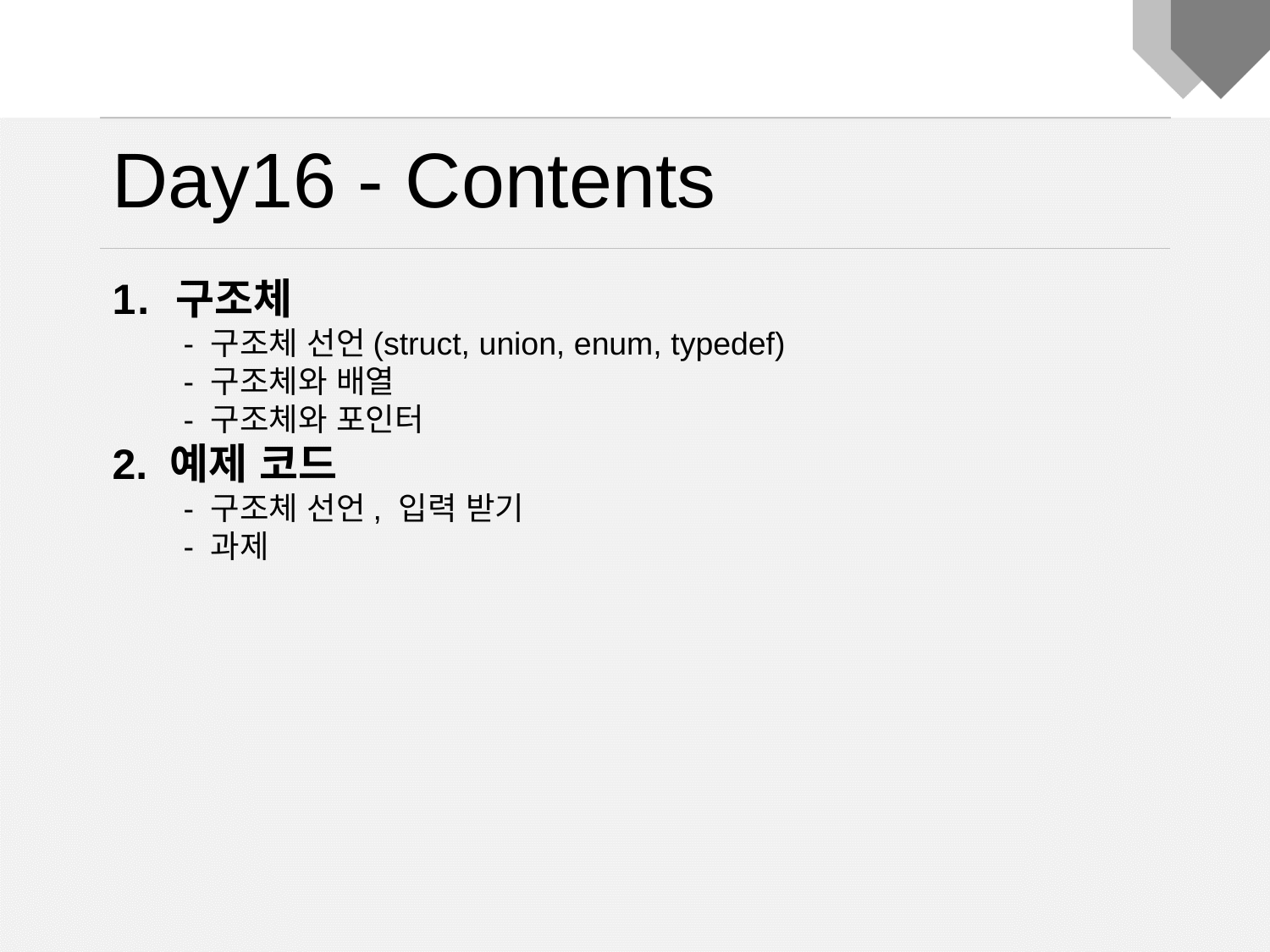

Day16 - Contents
구조체
        - 구조체 선언(struct, union, enum, typedef)
        - 구조체와 배열
        - 구조체와 포인터
2. 예제 코드
        - 구조체 선언, 입력 받기
        - 과제